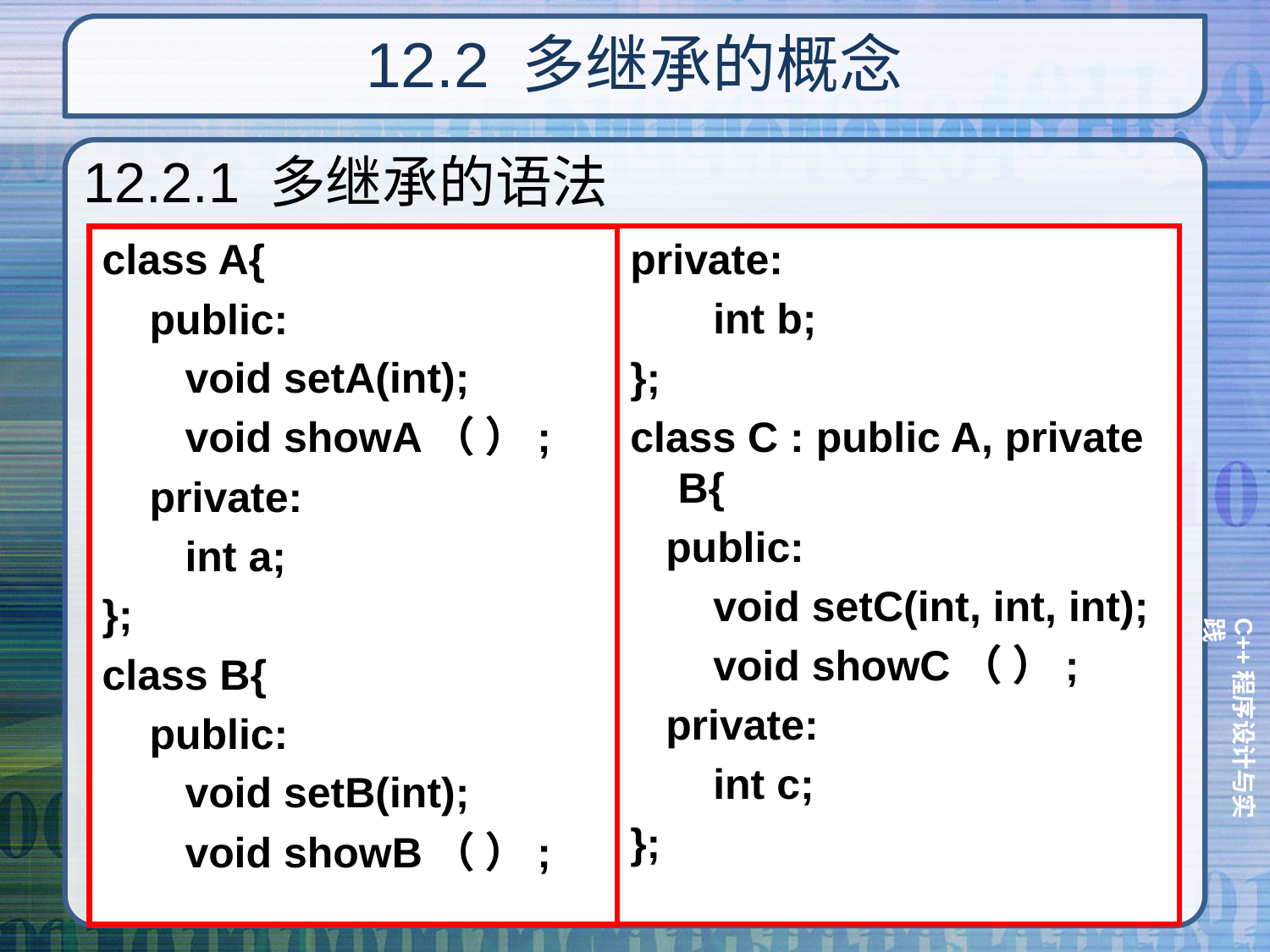

# 12.2 多继承的概念
12.2.1 多继承的语法
private:
       int b;
};
class C : public A, private B{
   public:
       void setC(int, int, int);
       void showC（ ）;
   private:
       int c;
};
class A{
    public:
       void setA(int);
       void showA（ ）;
    private:
       int a;
};
class B{
    public:
       void setB(int);
       void showB（ ）;